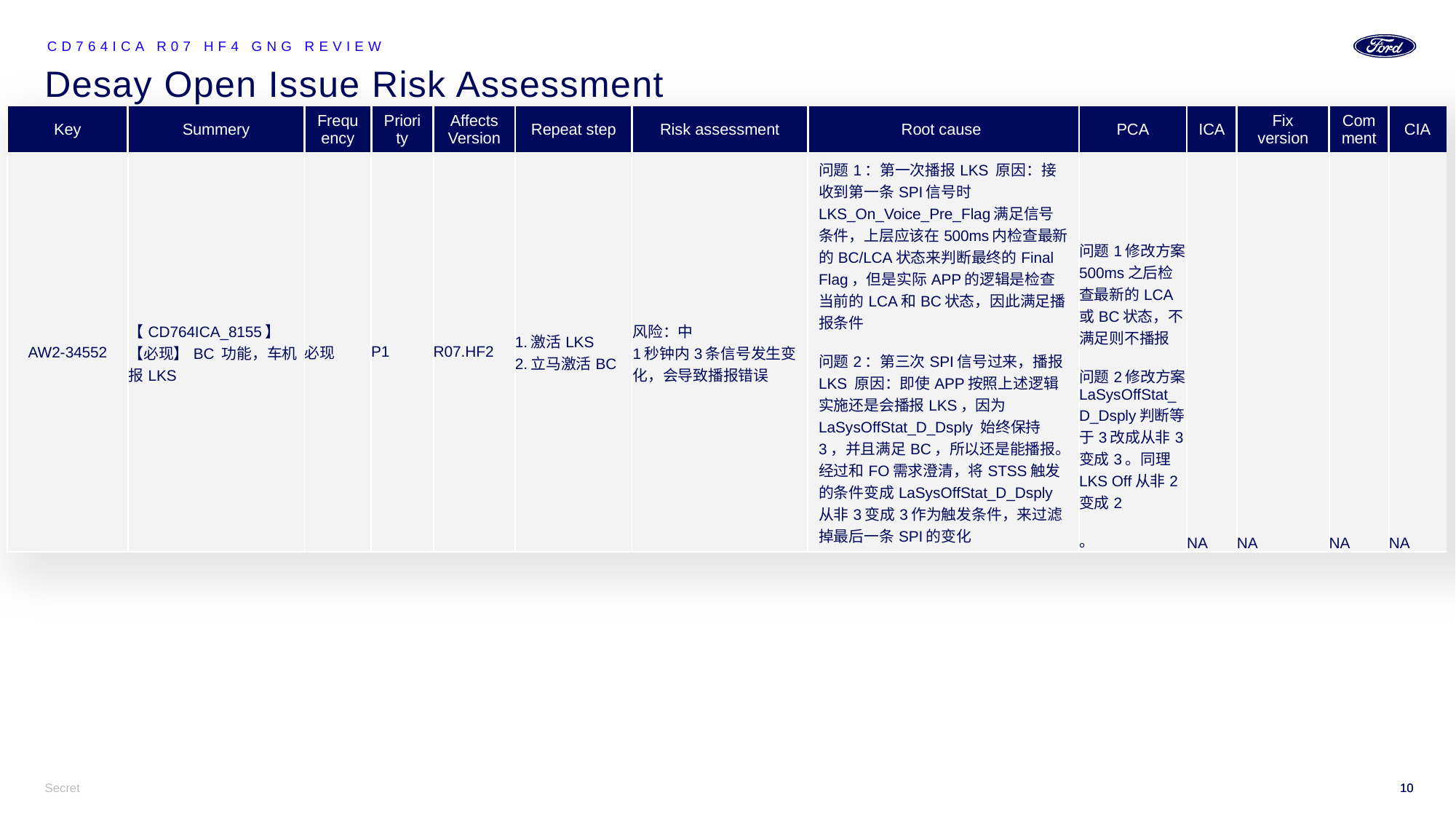

CD764ICA R07 HF4 GNG Review
# Desay Open Issue Risk Assessment
| Key | Summery | Frequency | Priority | Affects Version | Repeat step | Risk assessment | Root cause | PCA | ICA | Fix version | Comment | CIA |
| --- | --- | --- | --- | --- | --- | --- | --- | --- | --- | --- | --- | --- |
| AW2-34552 | 【CD764ICA\_8155】【必现】BC 功能，车机报LKS | 必现 | P1 | R07.HF2 | 1.激活LKS 2.立马激活BC | 风险：中 1秒钟内3条信号发生变化，会导致播报错误 | 问题1：第一次播报LKS 原因：接收到第一条SPI信号时LKS\_On\_Voice\_Pre\_Flag满足信号条件，上层应该在500ms内检查最新的BC/LCA状态来判断最终的Final Flag，但是实际APP的逻辑是检查当前的LCA和BC状态，因此满足播报条件 问题2：第三次SPI信号过来，播报LKS 原因：即使APP按照上述逻辑实施还是会播报LKS，因为LaSysOffStat\_D\_Dsply 始终保持3，并且满足BC，所以还是能播报。经过和FO需求澄清，将STSS触发的条件变成LaSysOffStat\_D\_Dsply 从非3变成3作为触发条件，来过滤掉最后一条SPI的变化 | 问题1修改方案：500ms之后检查最新的LCA或BC状态，不满足则不播报 问题2修改方案：LaSysOffStat\_D\_Dsply判断等于3改成从非3变成3。同理LKS Off从非2变成2 。 | NA | NA | NA | NA |
10
10